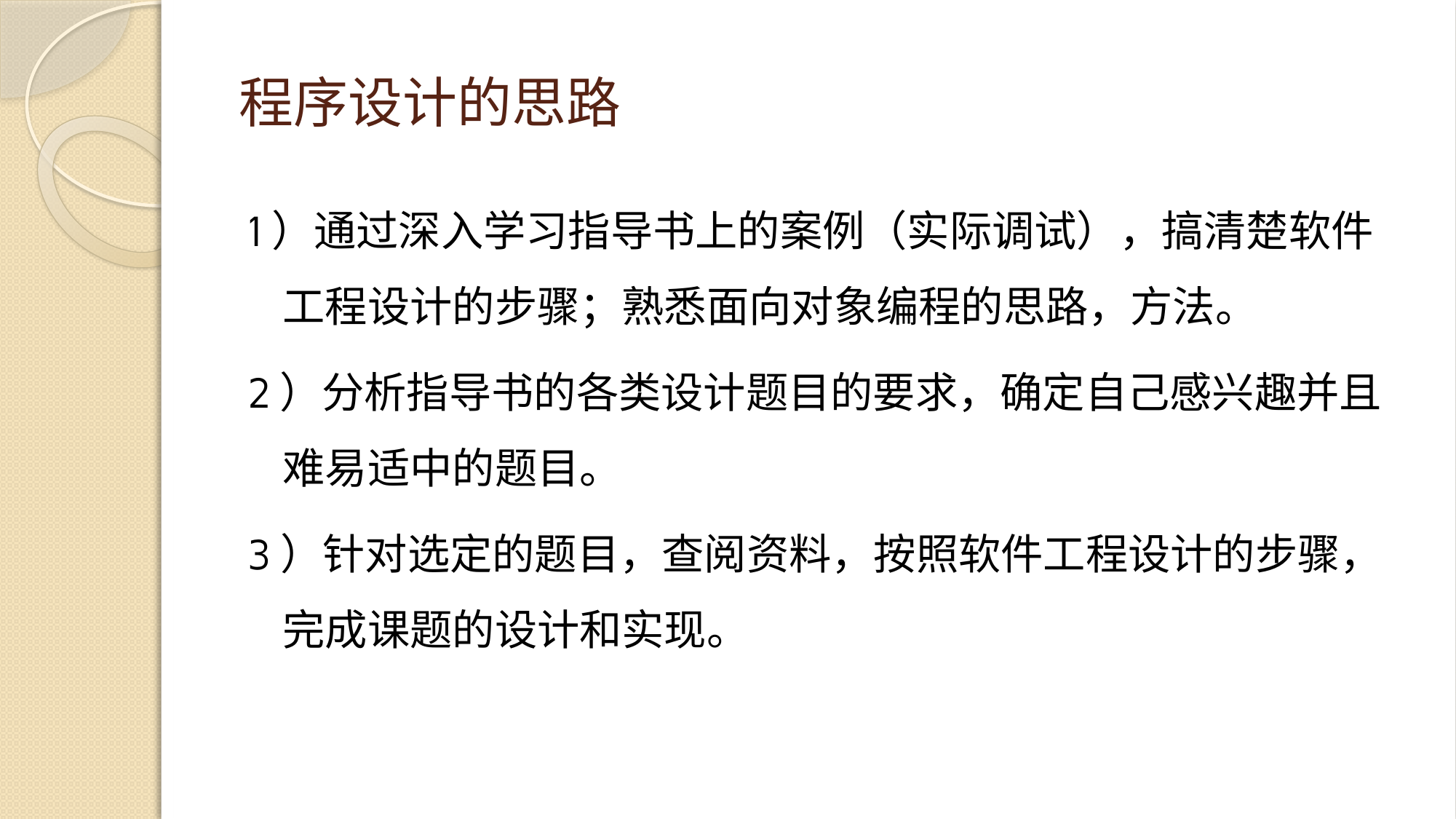

# 程序设计的思路
1）通过深入学习指导书上的案例（实际调试），搞清楚软件工程设计的步骤；熟悉面向对象编程的思路，方法。
2）分析指导书的各类设计题目的要求，确定自己感兴趣并且难易适中的题目。
3）针对选定的题目，查阅资料，按照软件工程设计的步骤，完成课题的设计和实现。